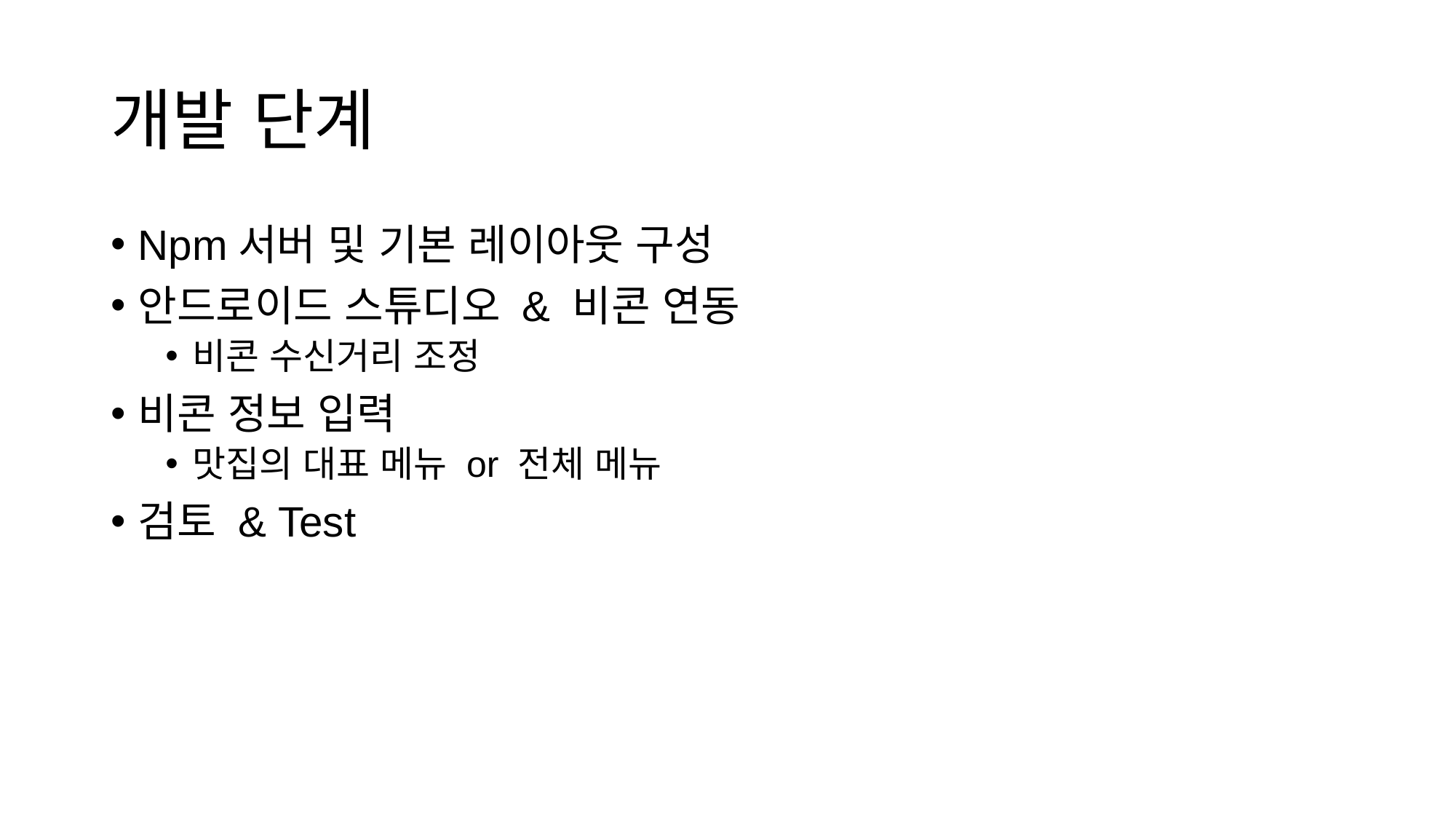

# 개발 단계
Npm서버 및 기본 레이아웃 구성
안드로이드 스튜디오 & 비콘 연동
비콘 수신거리 조정
비콘 정보 입력
맛집의 대표 메뉴 or 전체 메뉴
검토 & Test